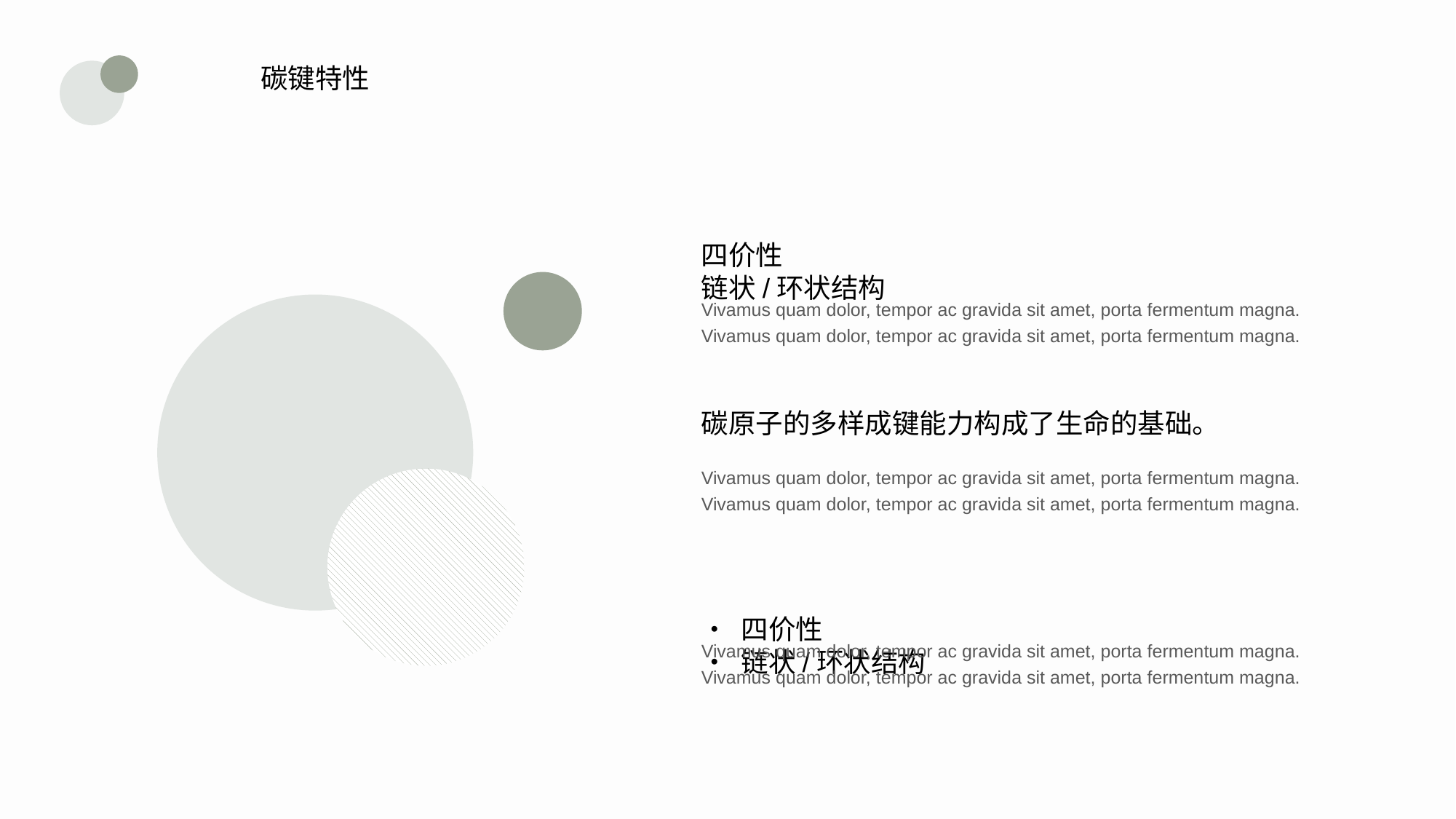

碳键特性
四价性
链状/环状结构

Vivamus quam dolor, tempor ac gravida sit amet, porta fermentum magna. Vivamus quam dolor, tempor ac gravida sit amet, porta fermentum magna.

碳原子的多样成键能力构成了生命的基础。
Vivamus quam dolor, tempor ac gravida sit amet, porta fermentum magna. Vivamus quam dolor, tempor ac gravida sit amet, porta fermentum magna.

• 四价性
• 链状/环状结构
Vivamus quam dolor, tempor ac gravida sit amet, porta fermentum magna. Vivamus quam dolor, tempor ac gravida sit amet, porta fermentum magna.